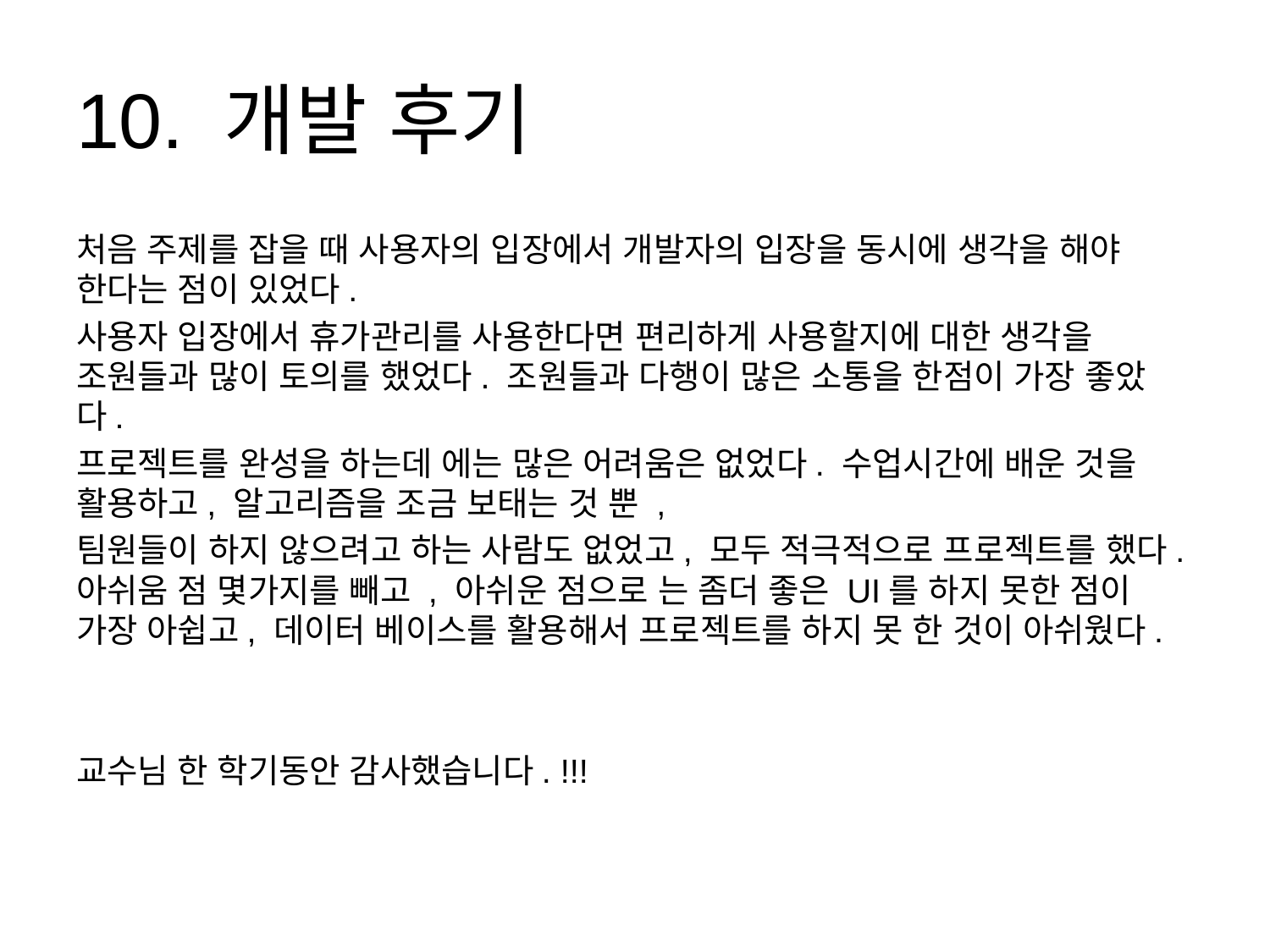

# 10. 개발 후기
처음 주제를 잡을 때 사용자의 입장에서 개발자의 입장을 동시에 생각을 해야 한다는 점이 있었다.
사용자 입장에서 휴가관리를 사용한다면 편리하게 사용할지에 대한 생각을 조원들과 많이 토의를 했었다. 조원들과 다행이 많은 소통을 한점이 가장 좋았다.
프로젝트를 완성을 하는데 에는 많은 어려움은 없었다. 수업시간에 배운 것을 활용하고, 알고리즘을 조금 보태는 것 뿐 ,
팀원들이 하지 않으려고 하는 사람도 없었고, 모두 적극적으로 프로젝트를 했다. 아쉬움 점 몇가지를 빼고 , 아쉬운 점으로 는 좀더 좋은 UI를 하지 못한 점이 가장 아쉽고, 데이터 베이스를 활용해서 프로젝트를 하지 못 한 것이 아쉬웠다.

교수님 한 학기동안 감사했습니다. !!!